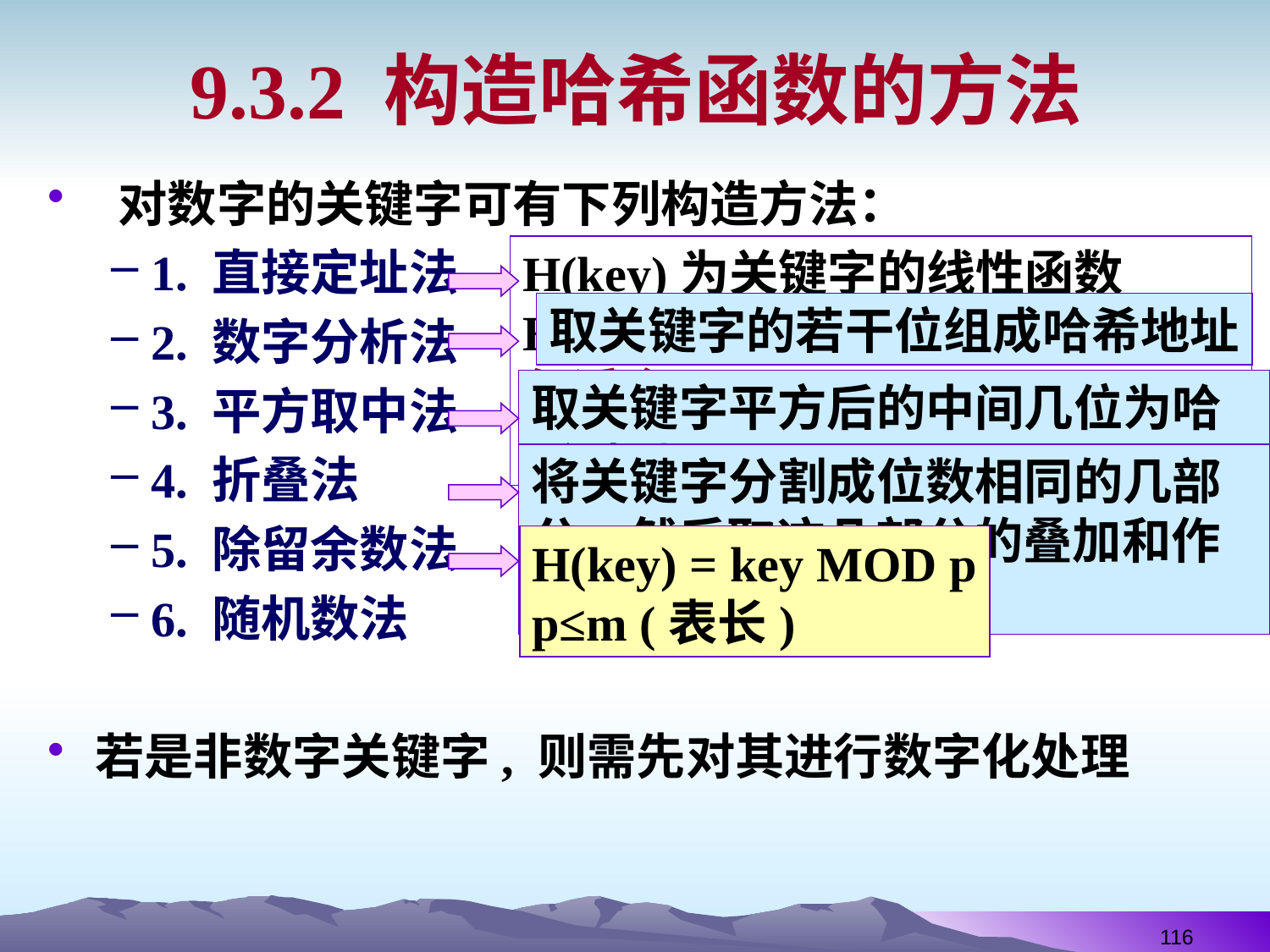

# 9.3.2 构造哈希函数的方法
 对数字的关键字可有下列构造方法：
1. 直接定址法
2. 数字分析法
3. 平方取中法
4. 折叠法
5. 除留余数法
6. 随机数法

若是非数字关键字, 则需先对其进行数字化处理
H(key)为关键字的线性函数
H(key) = a×key + b
仅适合于：
地址集合大小 = 关键字集合大小

取关键字的若干位组成哈希地址

取关键字平方后的中间几位为哈希地址

将关键字分割成位数相同的几部分, 然后取这几部分的叠加和作为哈希地址。

H(key) = key MOD p
p≤m (表长)

116